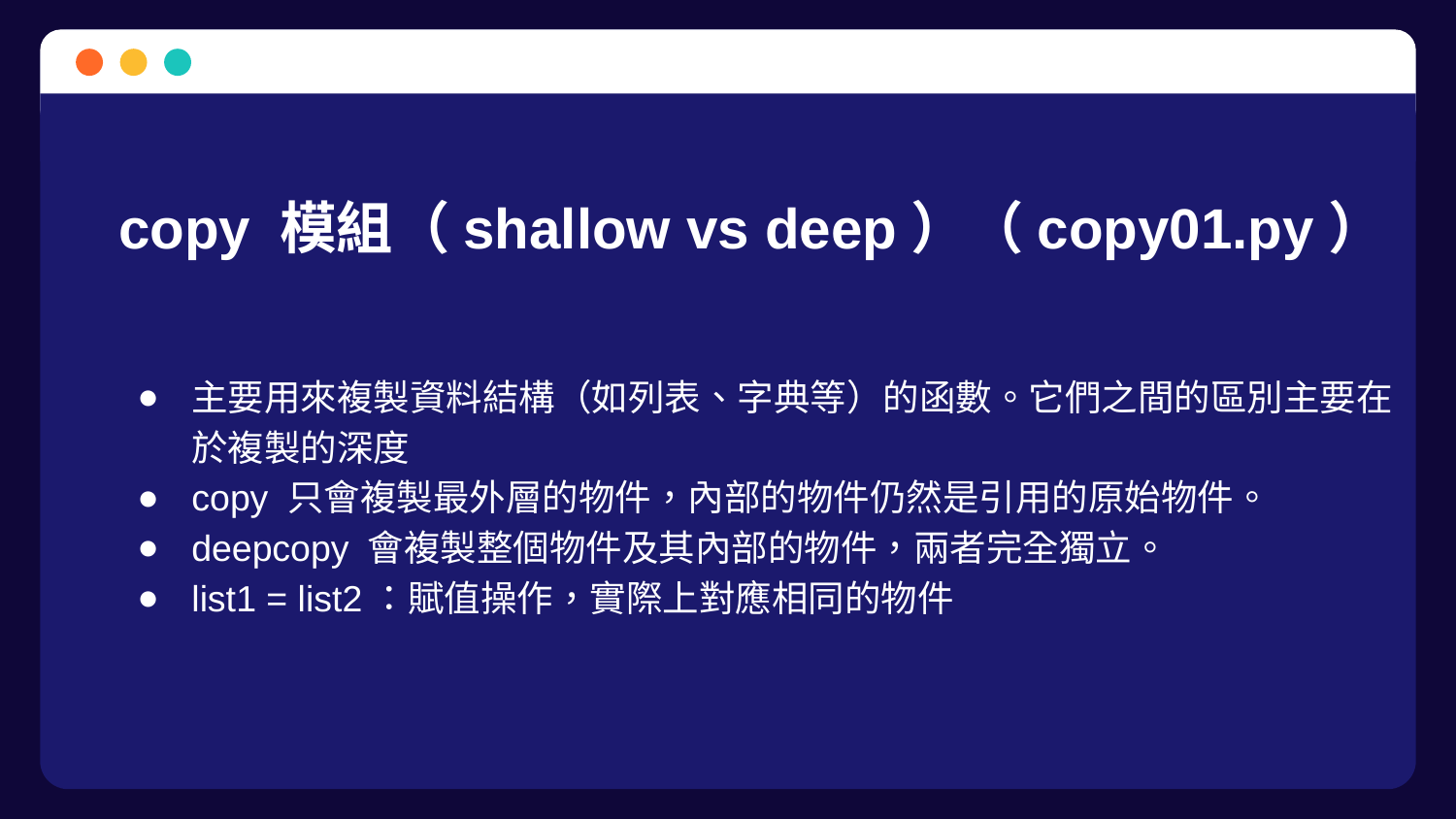

# copy 模組（shallow vs deep）（copy01.py）
主要用來複製資料結構（如列表、字典等）的函數。它們之間的區別主要在於複製的深度
copy 只會複製最外層的物件，內部的物件仍然是引用的原始物件。
deepcopy 會複製整個物件及其內部的物件，兩者完全獨立。
list1 = list2：賦值操作，實際上對應相同的物件